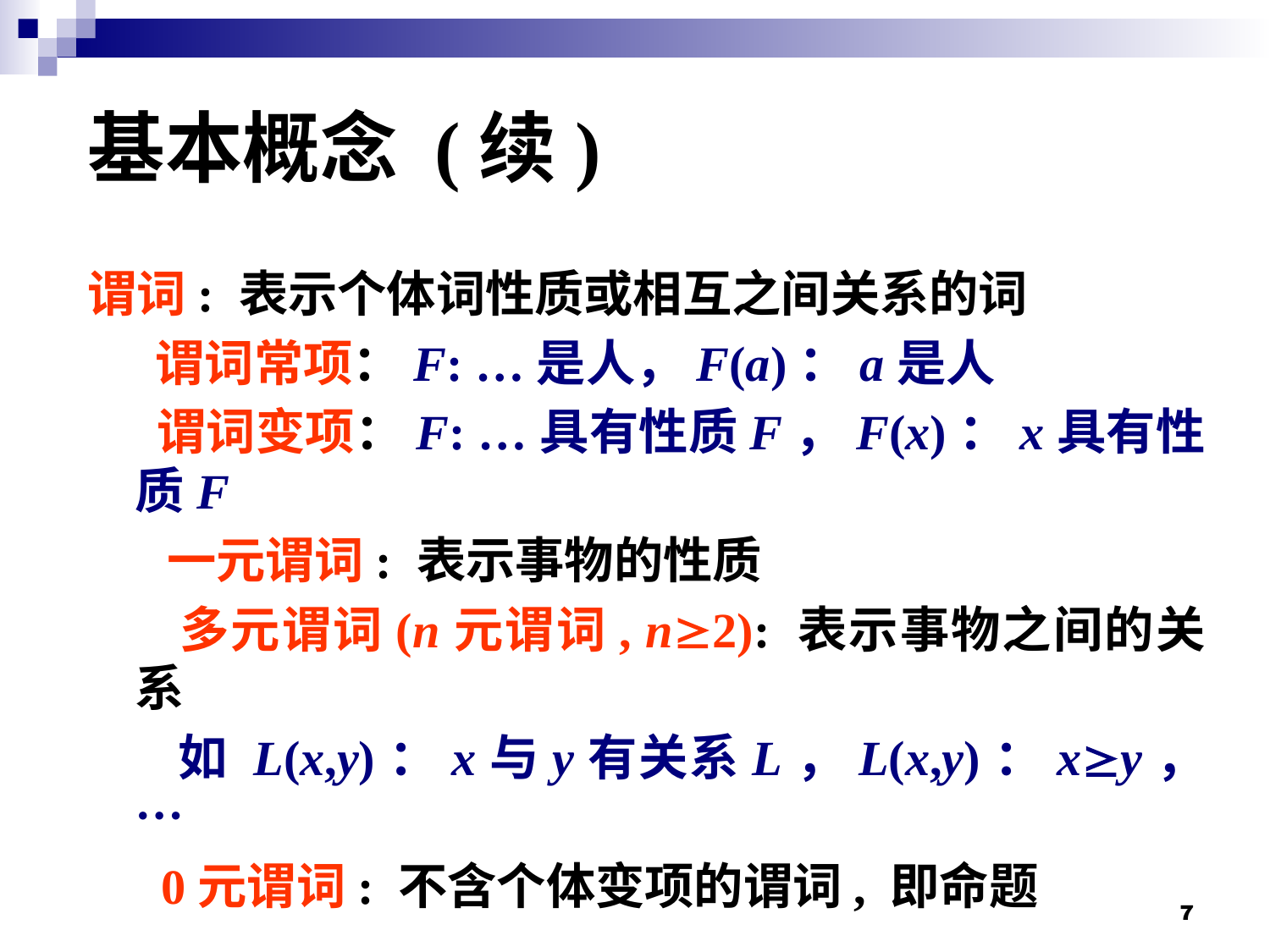

基本概念 (续)
谓词: 表示个体词性质或相互之间关系的词
     谓词常项：F: …是人，F(a)：a是人
     谓词变项：F: …具有性质F，F(x)：x具有性质F
      一元谓词: 表示事物的性质
      多元谓词(n元谓词, n≥2): 表示事物之间的关系
      如 L(x,y)：x与y有关系L，L(x,y)：x≥y，…
      0元谓词: 不含个体变项的谓词, 即命题
7